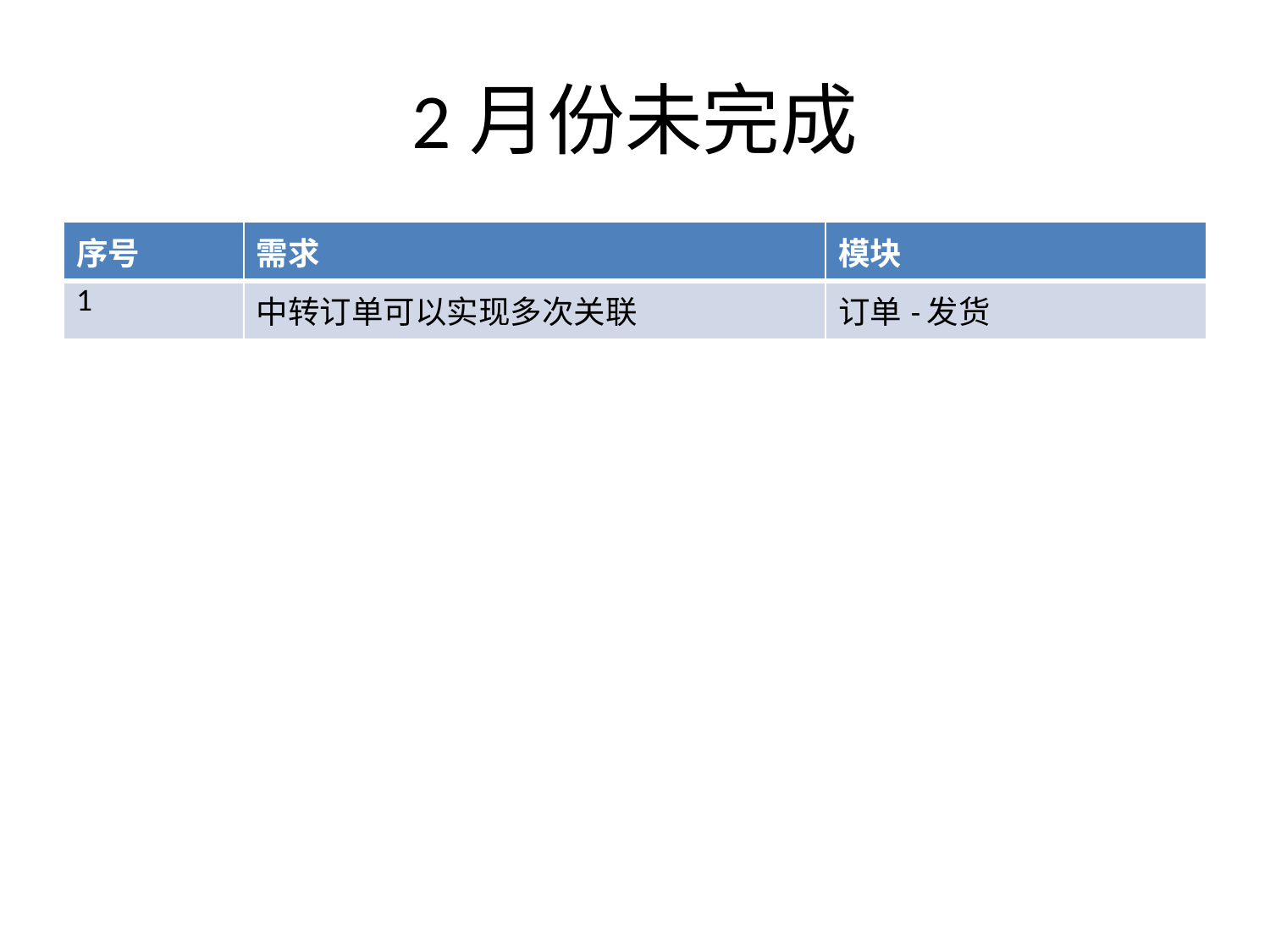

# 2月份未完成
| 序号 | 需求 | 模块 |
| --- | --- | --- |
| 1 | 中转订单可以实现多次关联 | 订单-发货 |